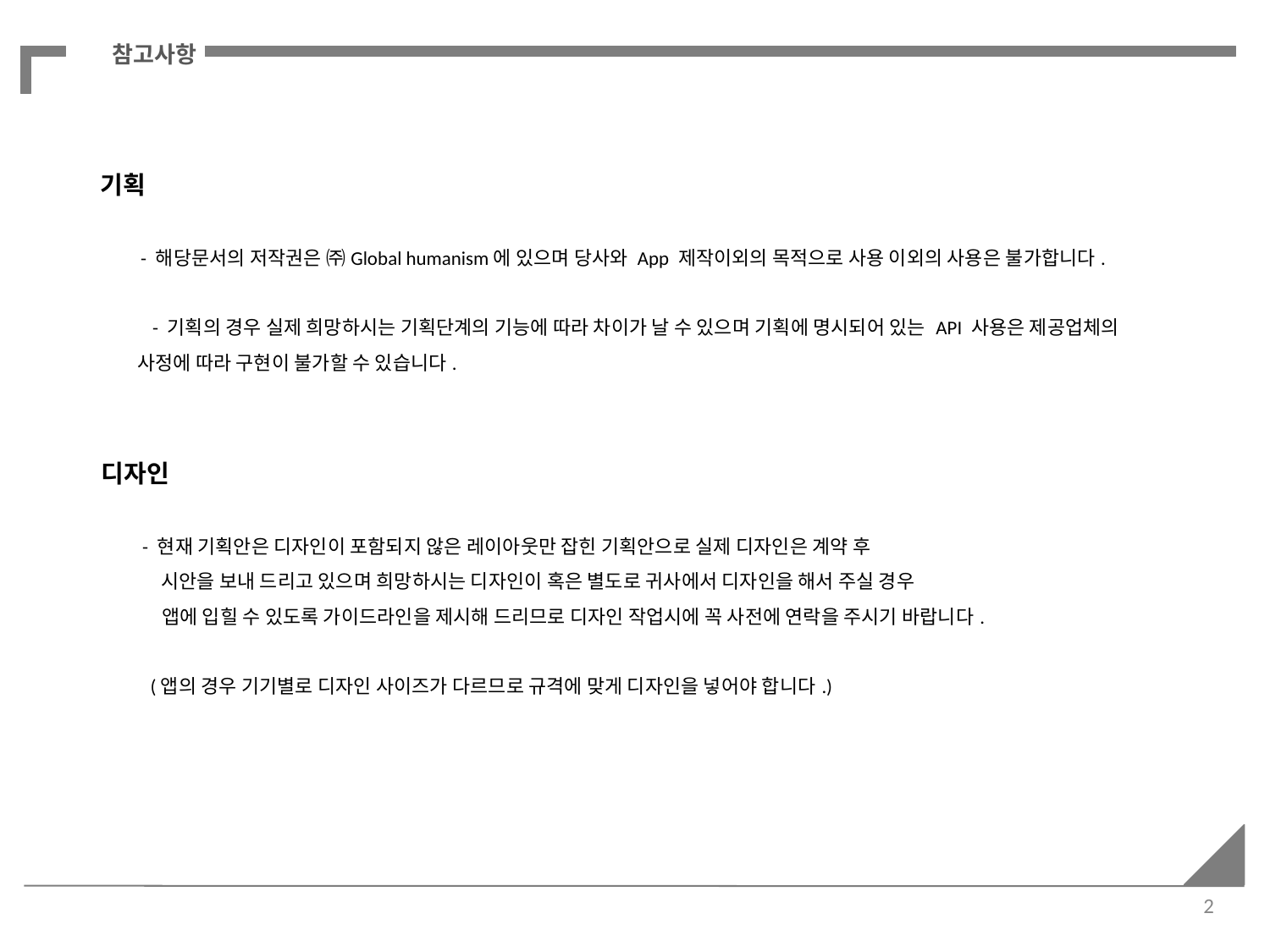

참고사항

기획
- 해당문서의 저작권은 ㈜Global humanism에 있으며 당사와 App 제작이외의 목적으로 사용 이외의 사용은 불가합니다.
- 기획의 경우 실제 희망하시는 기획단계의 기능에 따라 차이가 날 수 있으며 기획에 명시되어 있는 API 사용은 제공업체의
사정에 따라 구현이 불가할 수 있습니다.
디자인
- 현재 기획안은 디자인이 포함되지 않은 레이아웃만 잡힌 기획안으로 실제 디자인은 계약 후
시안을 보내 드리고 있으며 희망하시는 디자인이 혹은 별도로 귀사에서 디자인을 해서 주실 경우
앱에 입힐 수 있도록 가이드라인을 제시해 드리므로 디자인 작업시에 꼭 사전에 연락을 주시기 바랍니다.
(앱의 경우 기기별로 디자인 사이즈가 다르므로 규격에 맞게 디자인을 넣어야 합니다.)

2